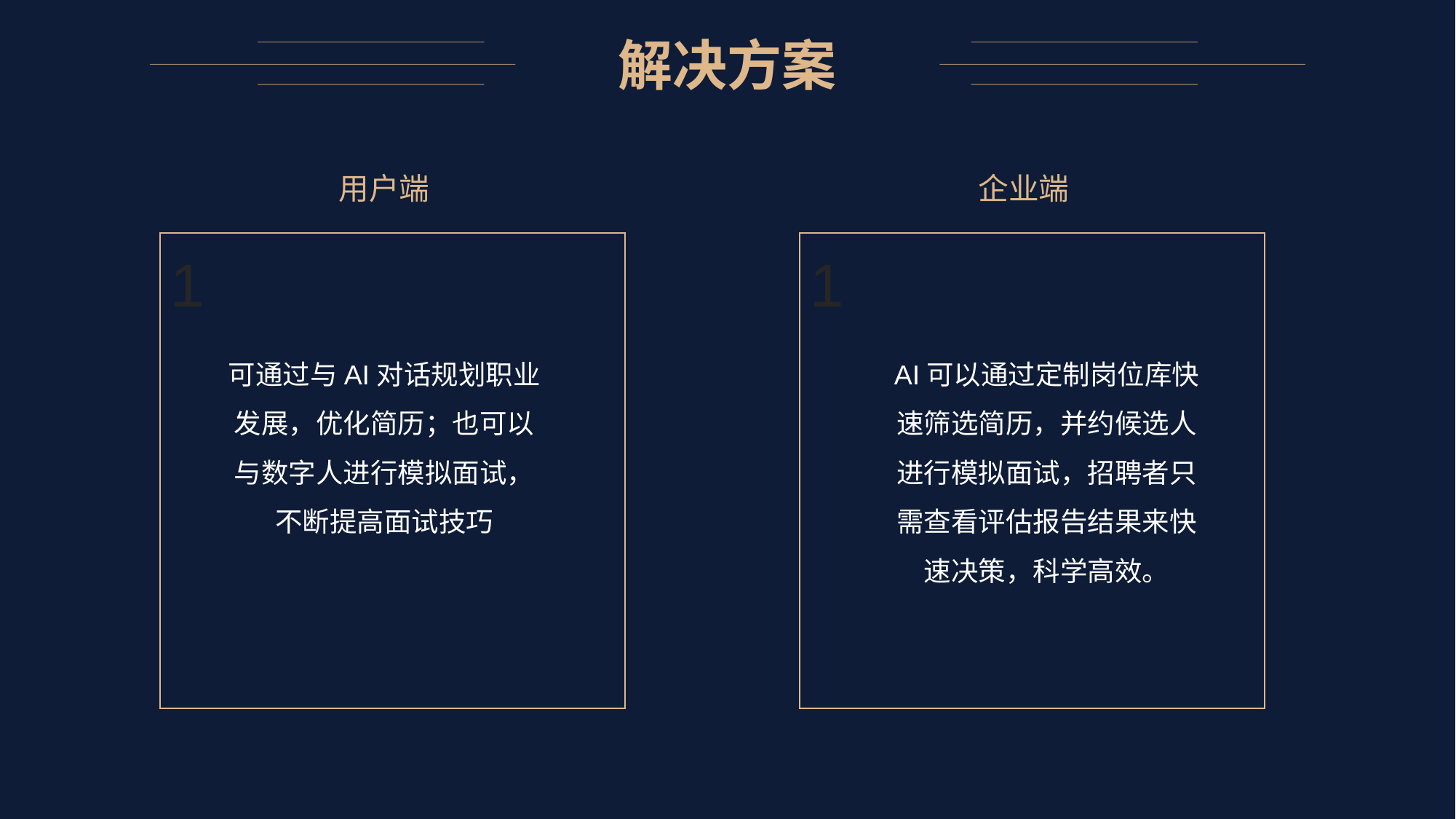

解决方案
用户端
企业端
1

可通过与AI对话规划职业发展，优化简历；也可以与数字人进行模拟面试，不断提高面试技巧
1

AI可以通过定制岗位库快速筛选简历，并约候选人进行模拟面试，招聘者只需查看评估报告结果来快速决策，科学高效。